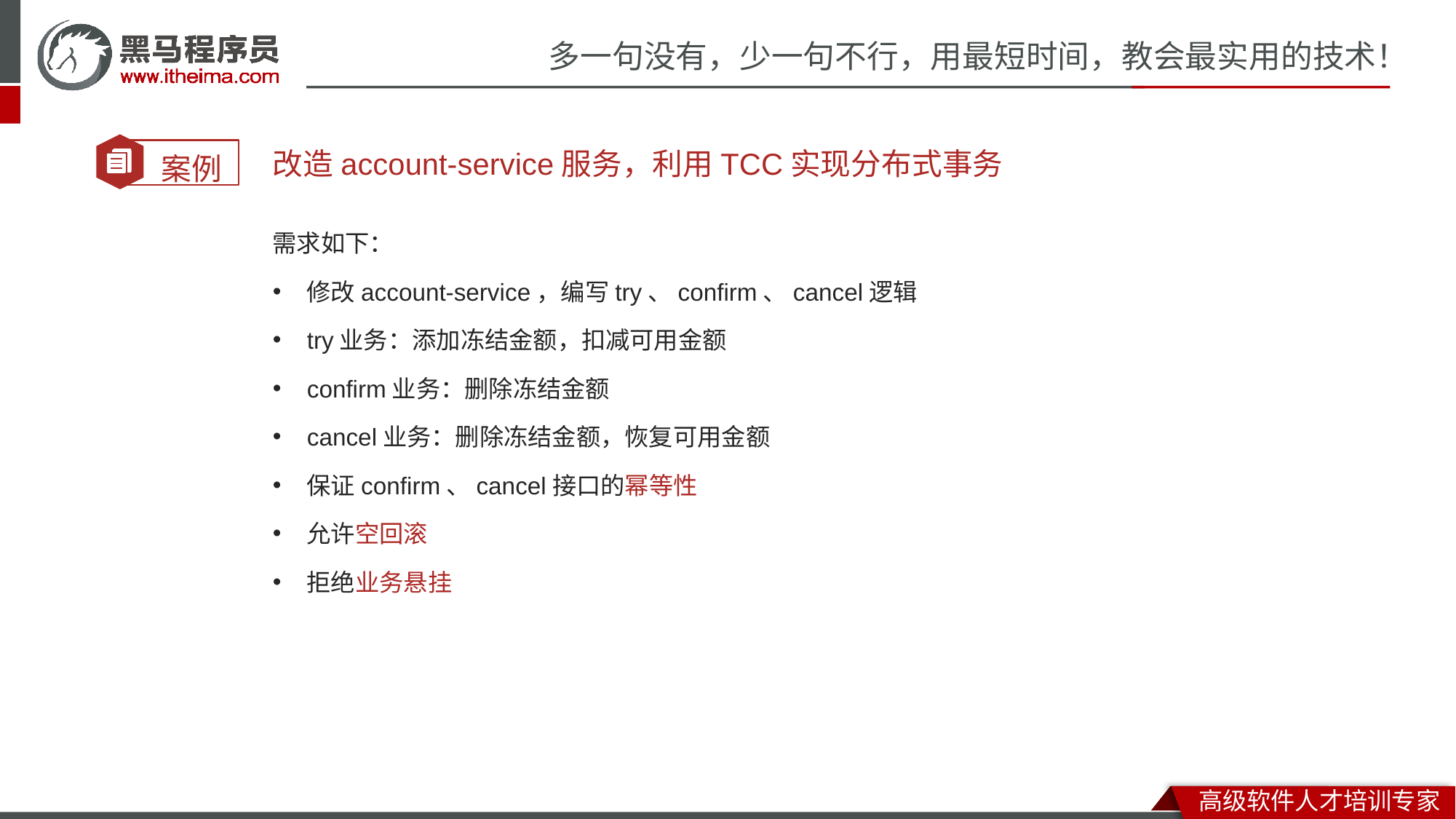

改造account-service服务，利用TCC实现分布式事务
需求如下：
修改account-service，编写try、confirm、cancel逻辑
try业务：添加冻结金额，扣减可用金额
confirm业务：删除冻结金额
cancel业务：删除冻结金额，恢复可用金额
保证confirm、cancel接口的幂等性
允许空回滚
拒绝业务悬挂